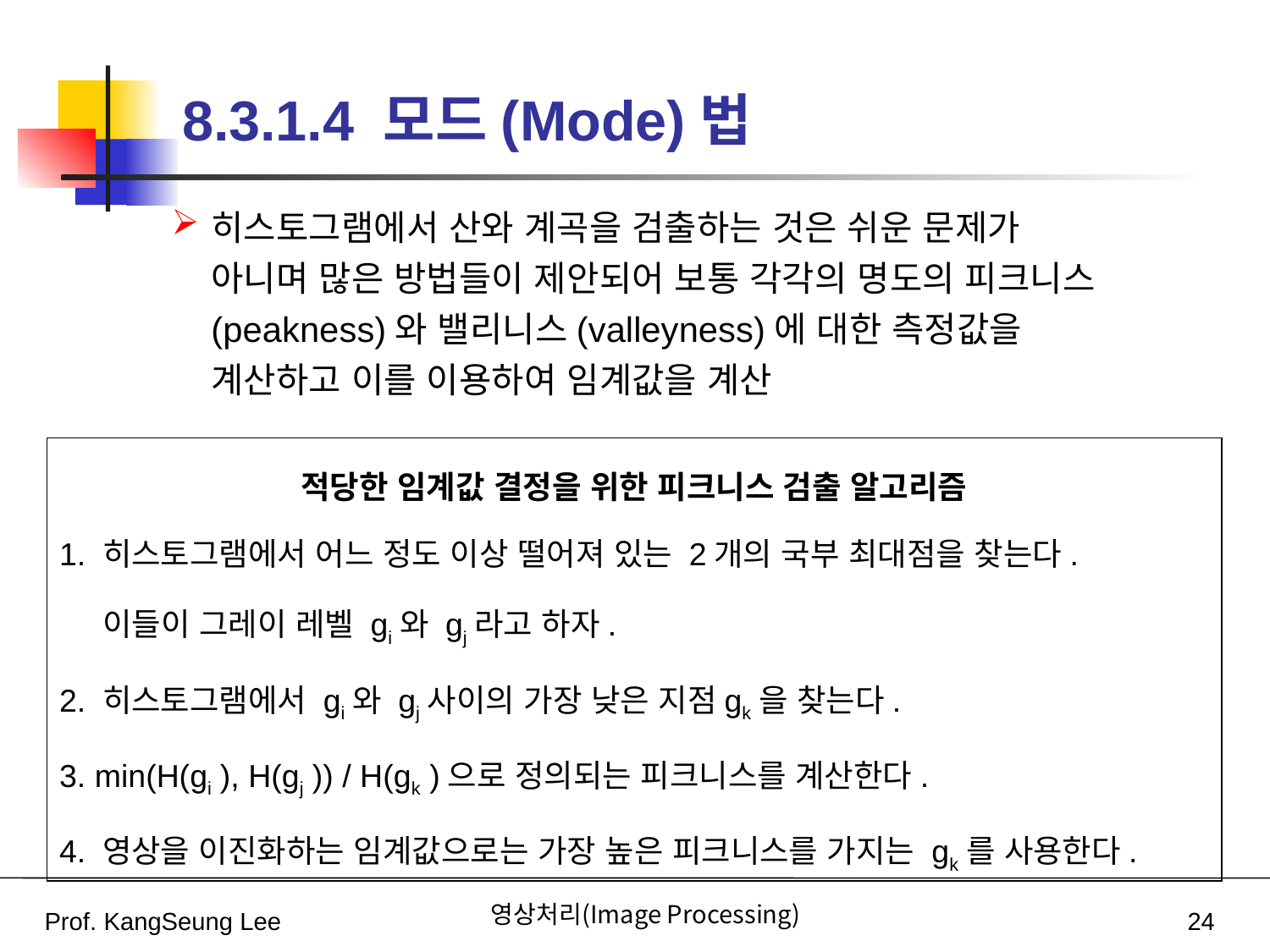

# 8.3.1.4 모드(Mode)법
히스토그램에서 산와 계곡을 검출하는 것은 쉬운 문제가 아니며 많은 방법들이 제안되어 보통 각각의 명도의 피크니스(peakness)와 밸리니스(valleyness)에 대한 측정값을 계산하고 이를 이용하여 임계값을 계산
적당한 임계값 결정을 위한 피크니스 검출 알고리즘
1. 히스토그램에서 어느 정도 이상 떨어져 있는 2개의 국부 최대점을 찾는다.
    이들이 그레이 레벨 gi와 gj라고 하자.
2. 히스토그램에서 gi와 gj사이의 가장 낮은 지점gk을 찾는다.
3. min(H(gi ), H(gj )) / H(gk )으로 정의되는 피크니스를 계산한다.
4. 영상을 이진화하는 임계값으로는 가장 높은 피크니스를 가지는 gk를 사용한다.
Prof. KangSeung Lee
영상처리(Image Processing)
24